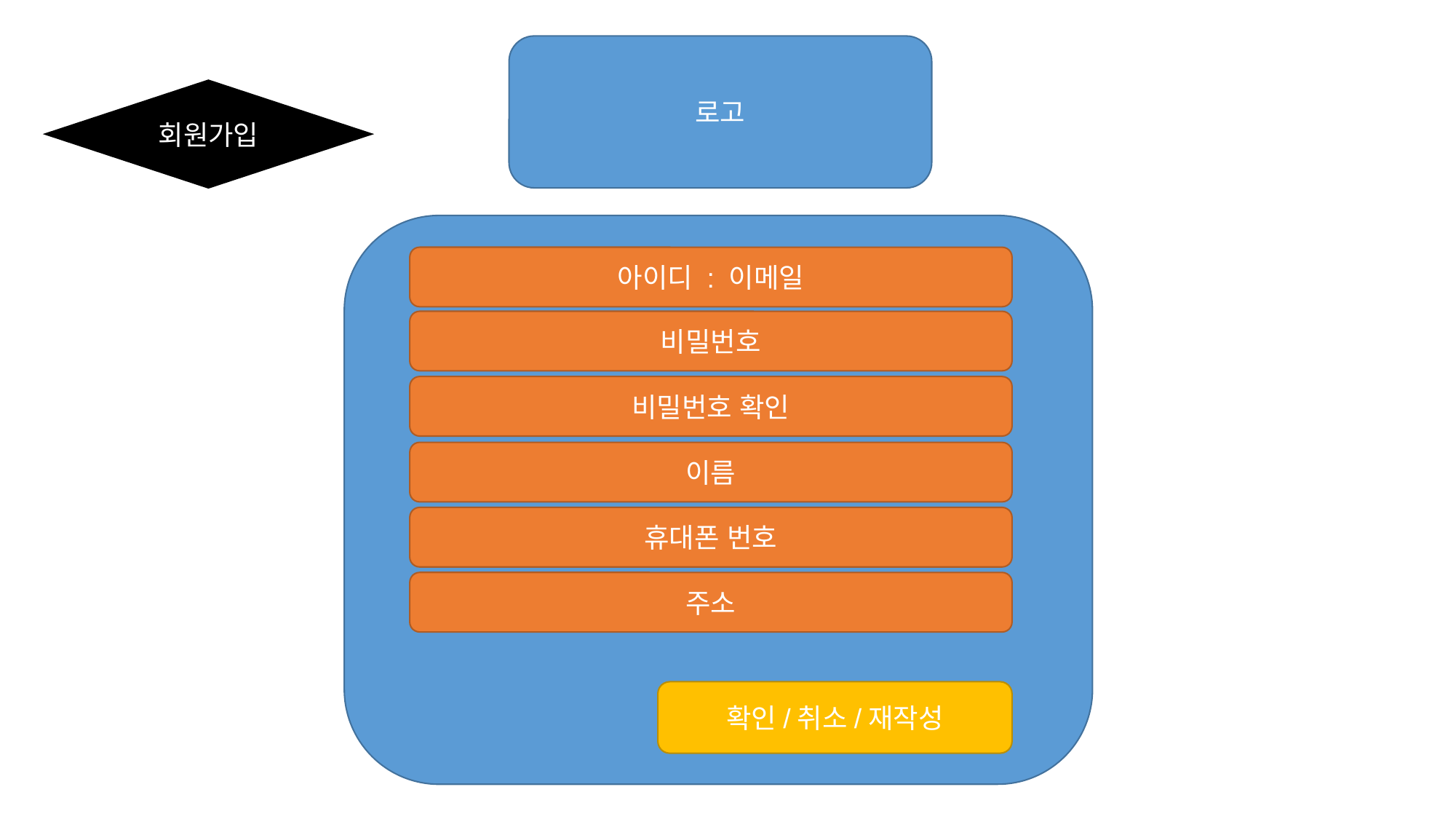

로고
회원가입

아이디 : 이메일
비밀번호
비밀번호 확인
이름
휴대폰 번호
주소
확인/취소/재작성